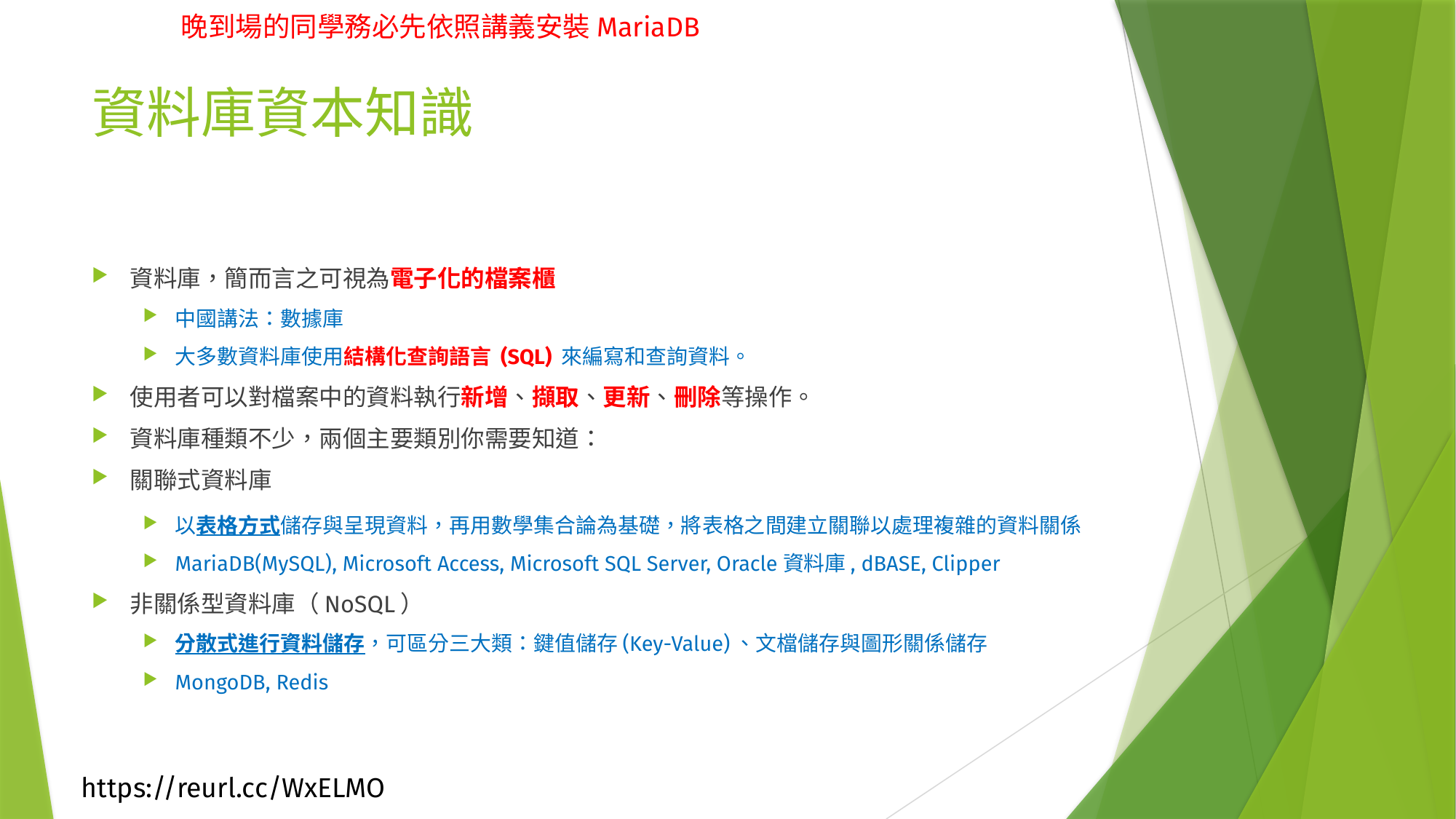

# 資料庫資本知識
資料庫，簡而言之可視為電子化的檔案櫃
中國講法：數據庫
大多數資料庫使用結構化查詢語言 (SQL) 來編寫和查詢資料。
使用者可以對檔案中的資料執行新增、擷取、更新、刪除等操作。
資料庫種類不少，兩個主要類別你需要知道：
關聯式資料庫
以表格方式儲存與呈現資料，再用數學集合論為基礎，將表格之間建立關聯以處理複雜的資料關係
MariaDB(MySQL), Microsoft Access, Microsoft SQL Server, Oracle資料庫, dBASE, Clipper
非關係型資料庫（NoSQL）
分散式進行資料儲存，可區分三大類：鍵值儲存(Key-Value)、文檔儲存與圖形關係儲存
MongoDB, Redis